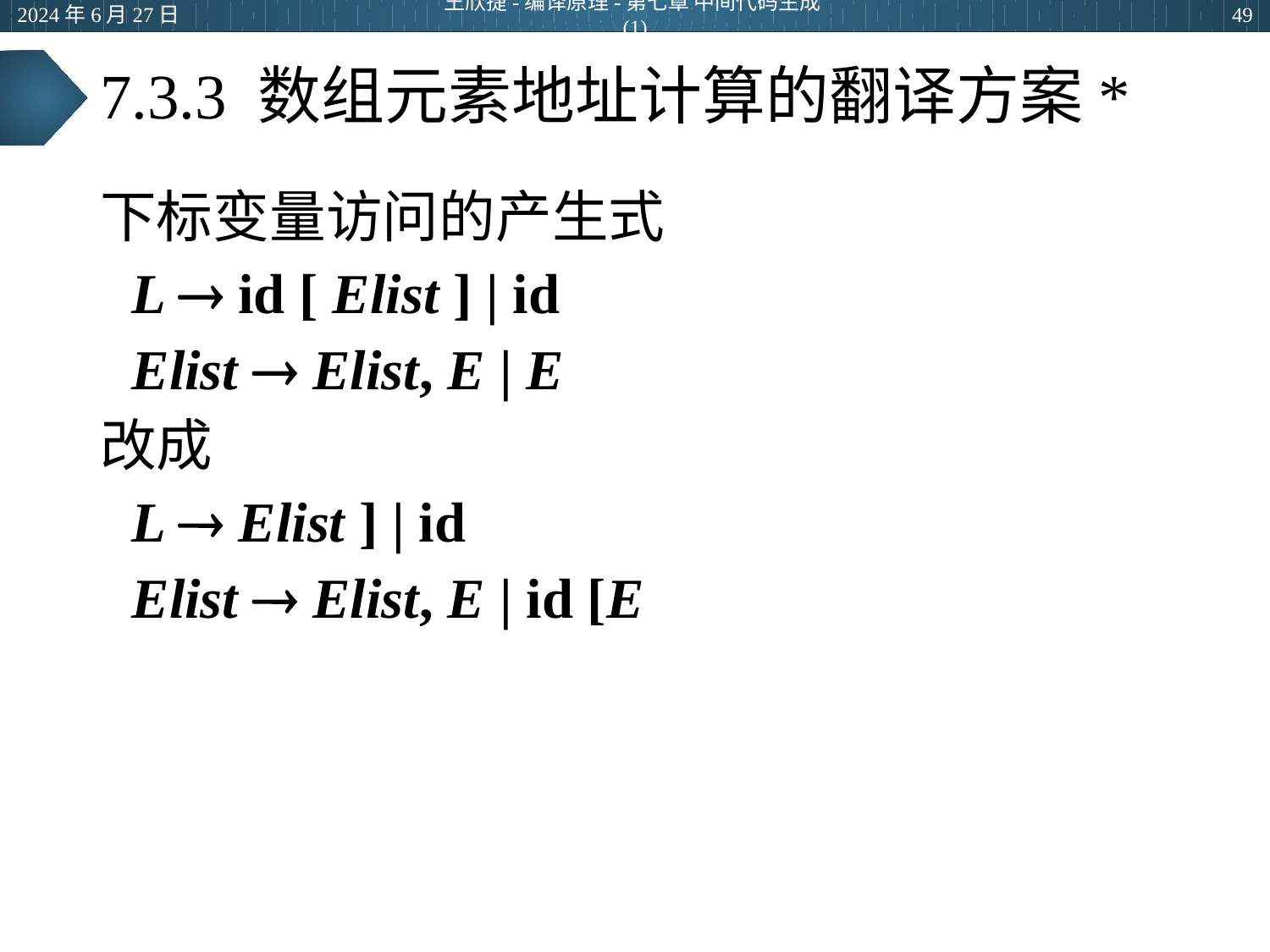

2024年6月27日
王欣捷-编译原理-第七章 中间代码生成(1)
49
# 7.3.3 数组元素地址计算的翻译方案*
下标变量访问的产生式
	L → id [ Elist ] | id
	Elist → Elist, E | E
改成
	L → Elist ] | id
	Elist → Elist, E | id [E